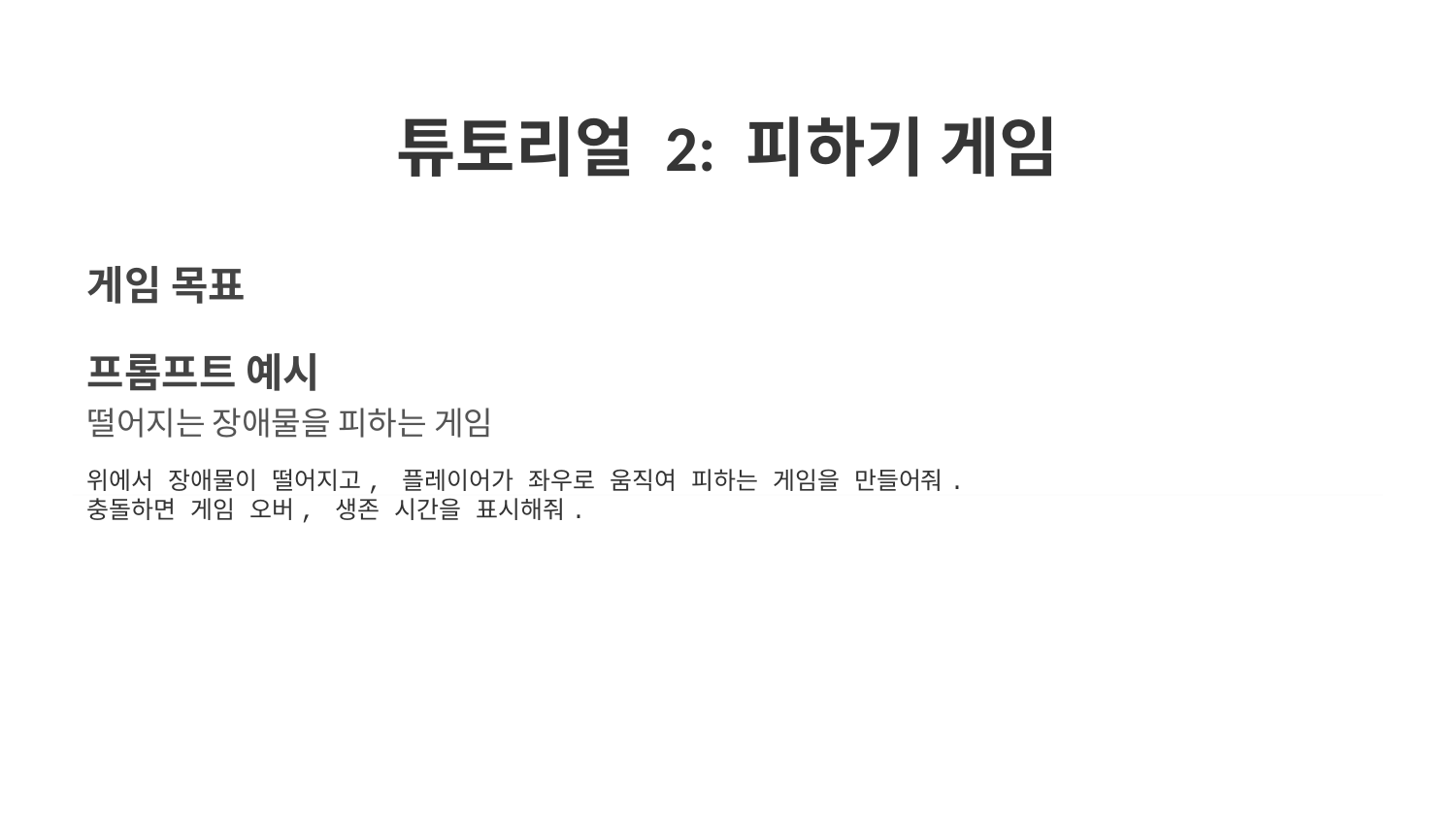

튜토리얼 2: 피하기 게임
게임 목표
프롬프트 예시
떨어지는 장애물을 피하는 게임
위에서 장애물이 떨어지고, 플레이어가 좌우로 움직여 피하는 게임을 만들어줘.
충돌하면 게임 오버, 생존 시간을 표시해줘.